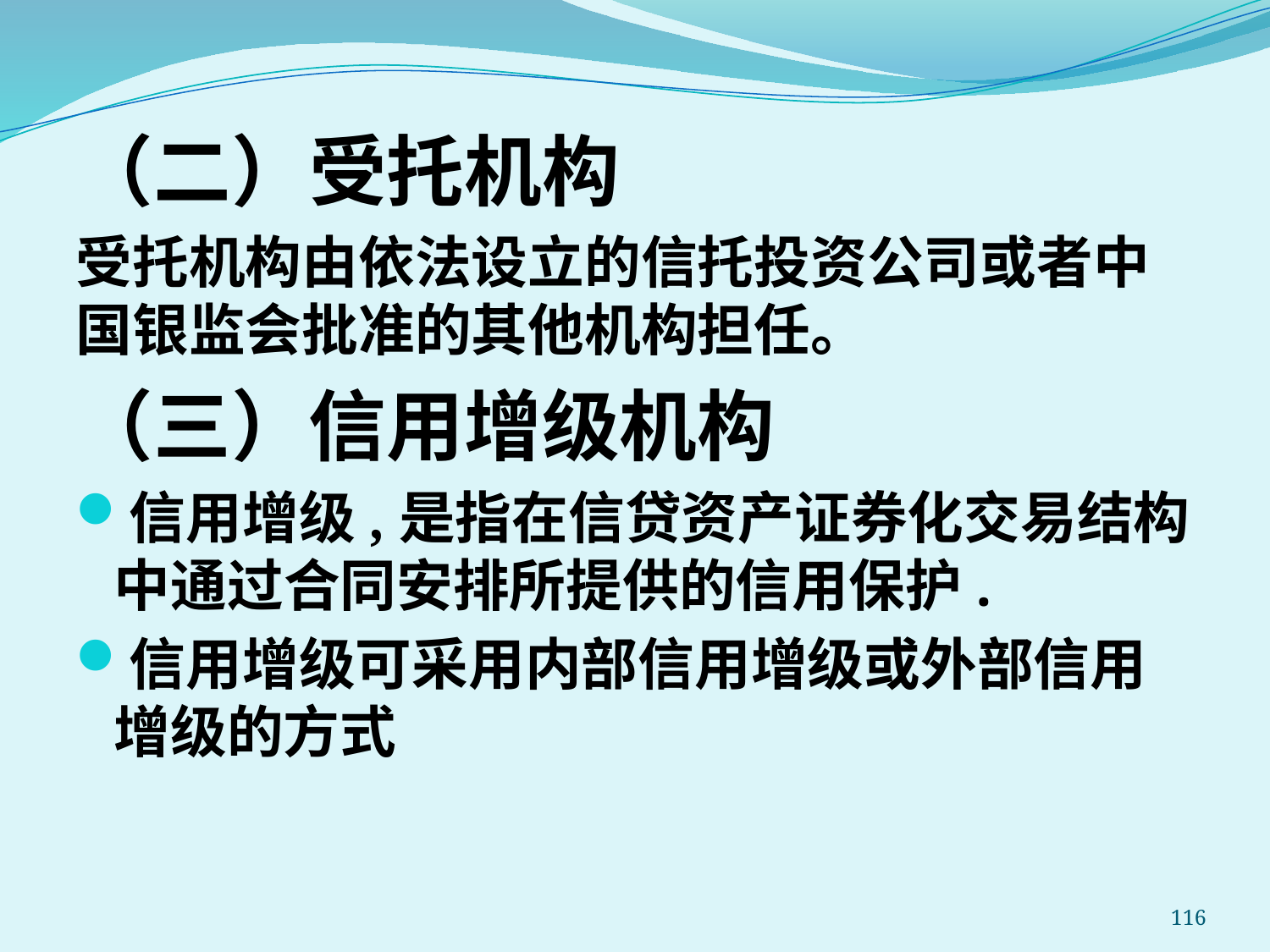

（二）受托机构
受托机构由依法设立的信托投资公司或者中国银监会批准的其他机构担任。
（三）信用增级机构
信用增级,是指在信贷资产证券化交易结构中通过合同安排所提供的信用保护.
信用增级可采用内部信用增级或外部信用增级的方式

116